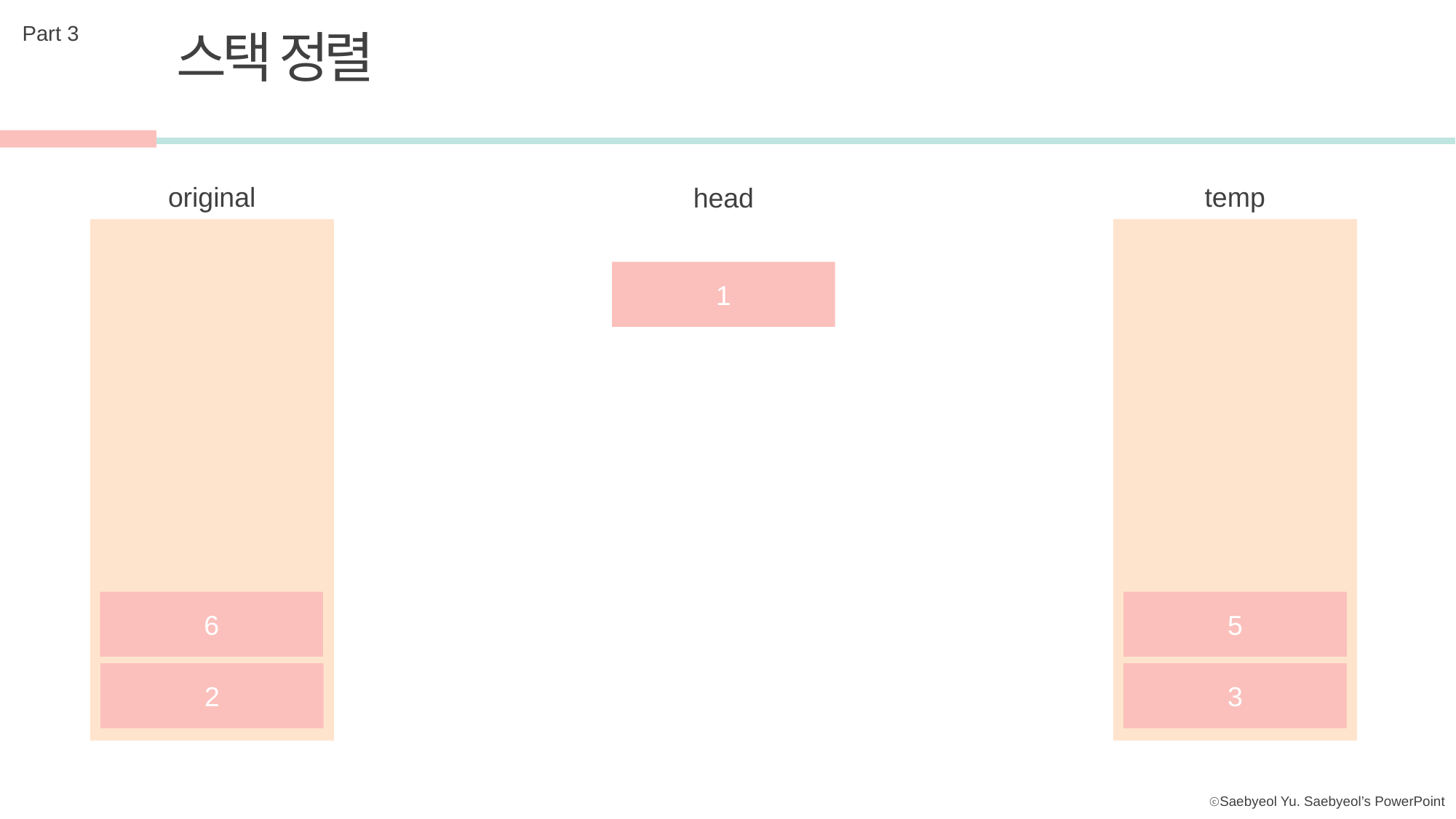

Part 3
스택 정렬

original
temp
head

1
6
5
2
3